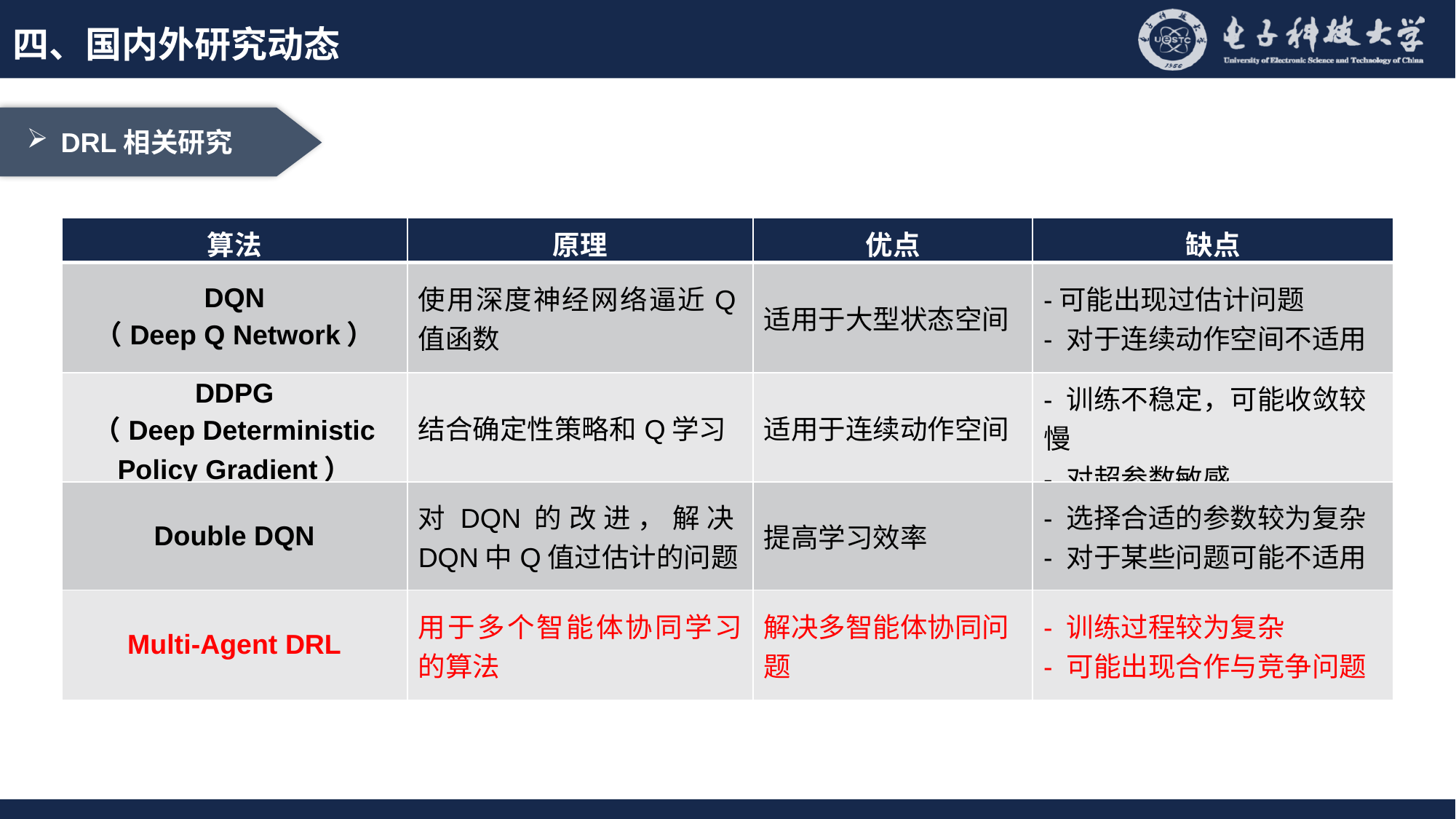

四、国内外研究动态

DRL相关研究
| 算法 | 原理 | 优点 | 缺点 |
| --- | --- | --- | --- |
| DQN （Deep Q Network） | 使用深度神经网络逼近Q值函数 | 适用于大型状态空间 | -可能出现过估计问题 - 对于连续动作空间不适用 |
| DDPG （Deep Deterministic Policy Gradient） | 结合确定性策略和Q学习 | 适用于连续动作空间 | - 训练不稳定，可能收敛较慢 - 对超参数敏感 |
| Double DQN | 对DQN的改进，解决DQN中Q值过估计的问题 | 提高学习效率 | - 选择合适的参数较为复杂 - 对于某些问题可能不适用 |
| Multi-Agent DRL | 用于多个智能体协同学习的算法 | 解决多智能体协同问题 | - 训练过程较为复杂 - 可能出现合作与竞争问题 |